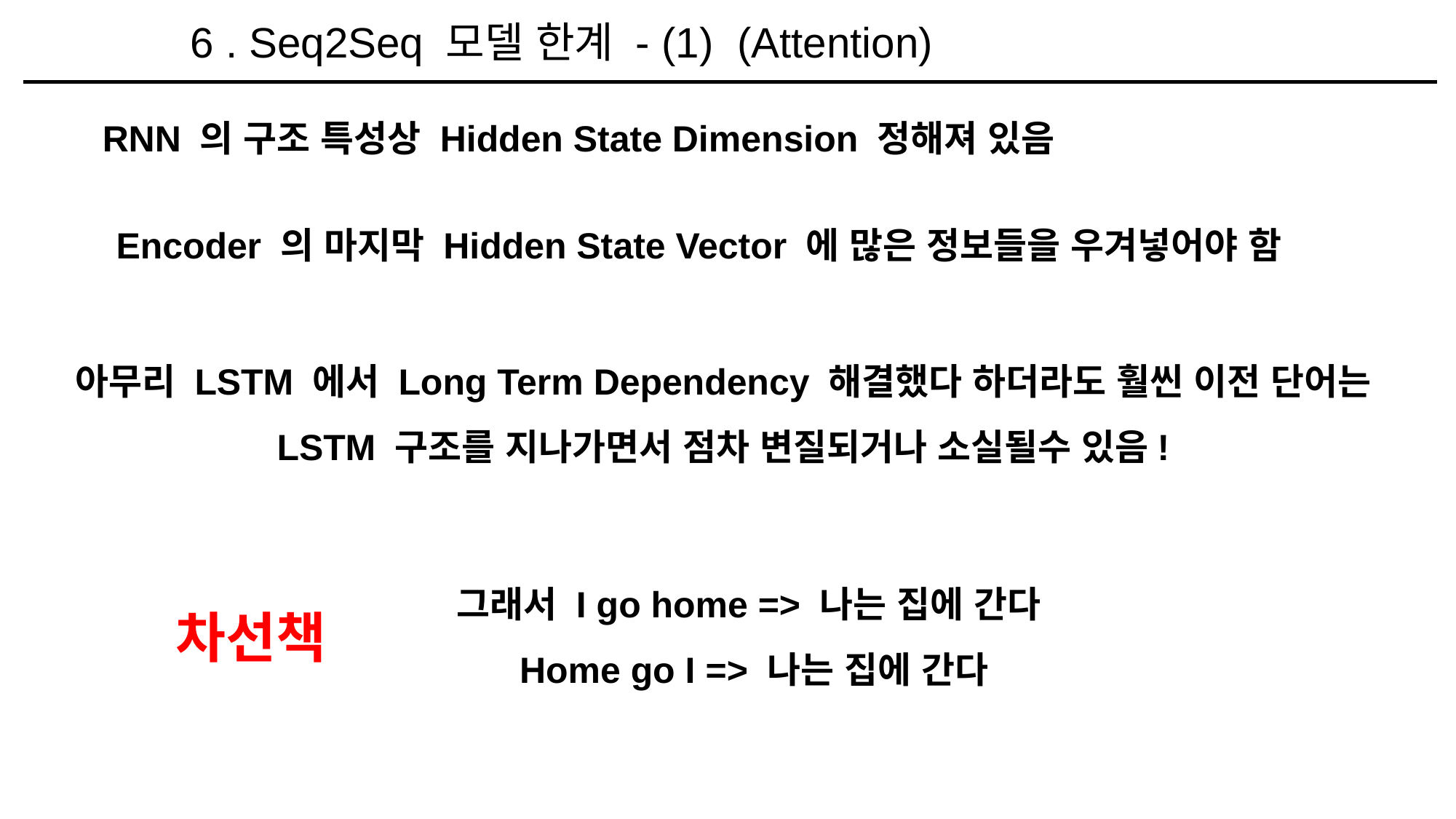

6 . Seq2Seq 모델 한계 - (1)  (Attention)

RNN 의 구조 특성상 Hidden State Dimension 정해져 있음
Encoder 의 마지막 Hidden State Vector 에 많은 정보들을 우겨넣어야 함
아무리 LSTM 에서 Long Term Dependency 해결했다 하더라도 훨씬 이전 단어는 LSTM 구조를 지나가면서 점차 변질되거나 소실될수 있음!

그래서 I go home => 나는 집에 간다
Home go I => 나는 집에 간다
차선책